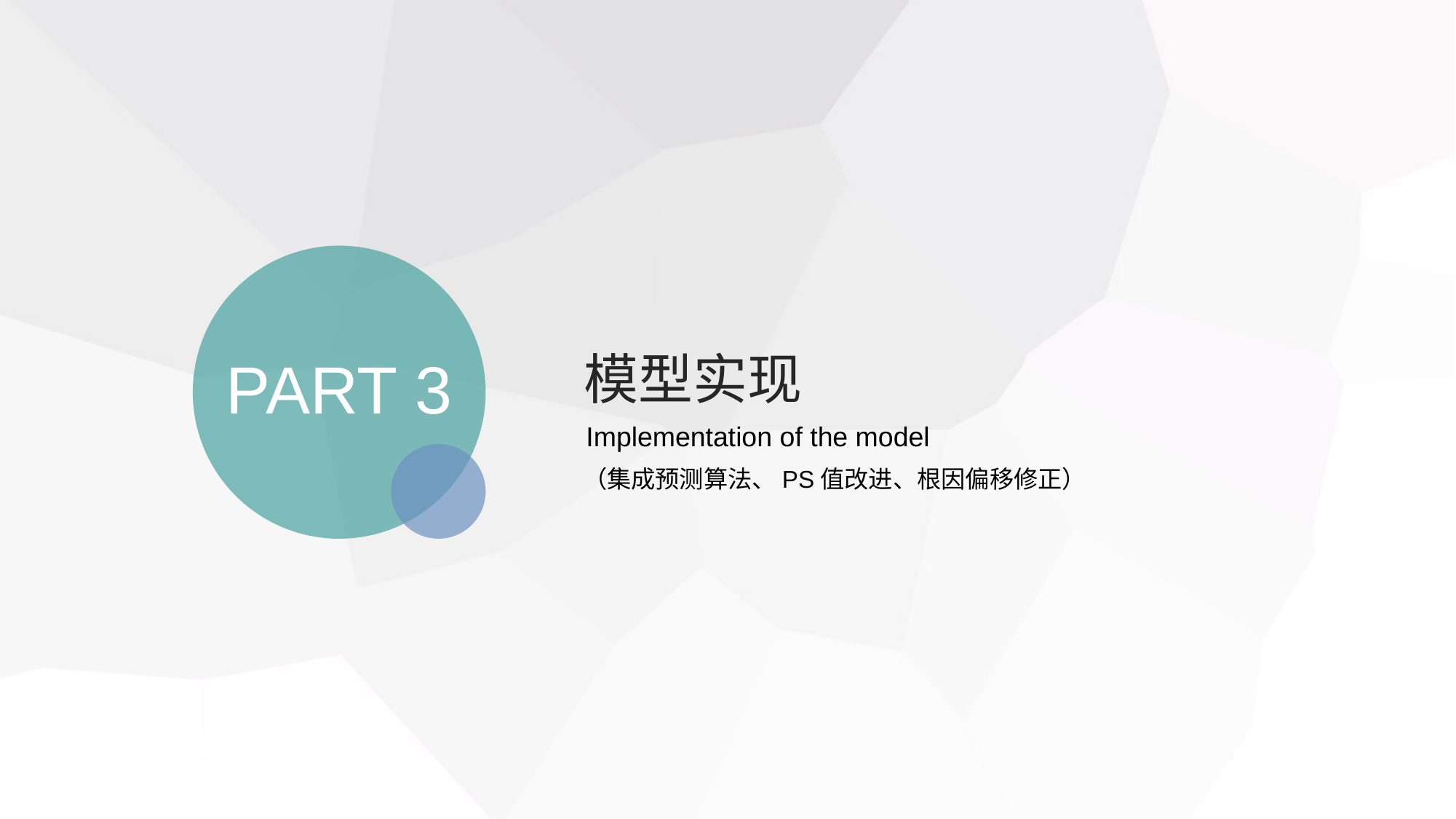

模型实现
PART 3
Implementation of the model

（集成预测算法、PS值改进、根因偏移修正）